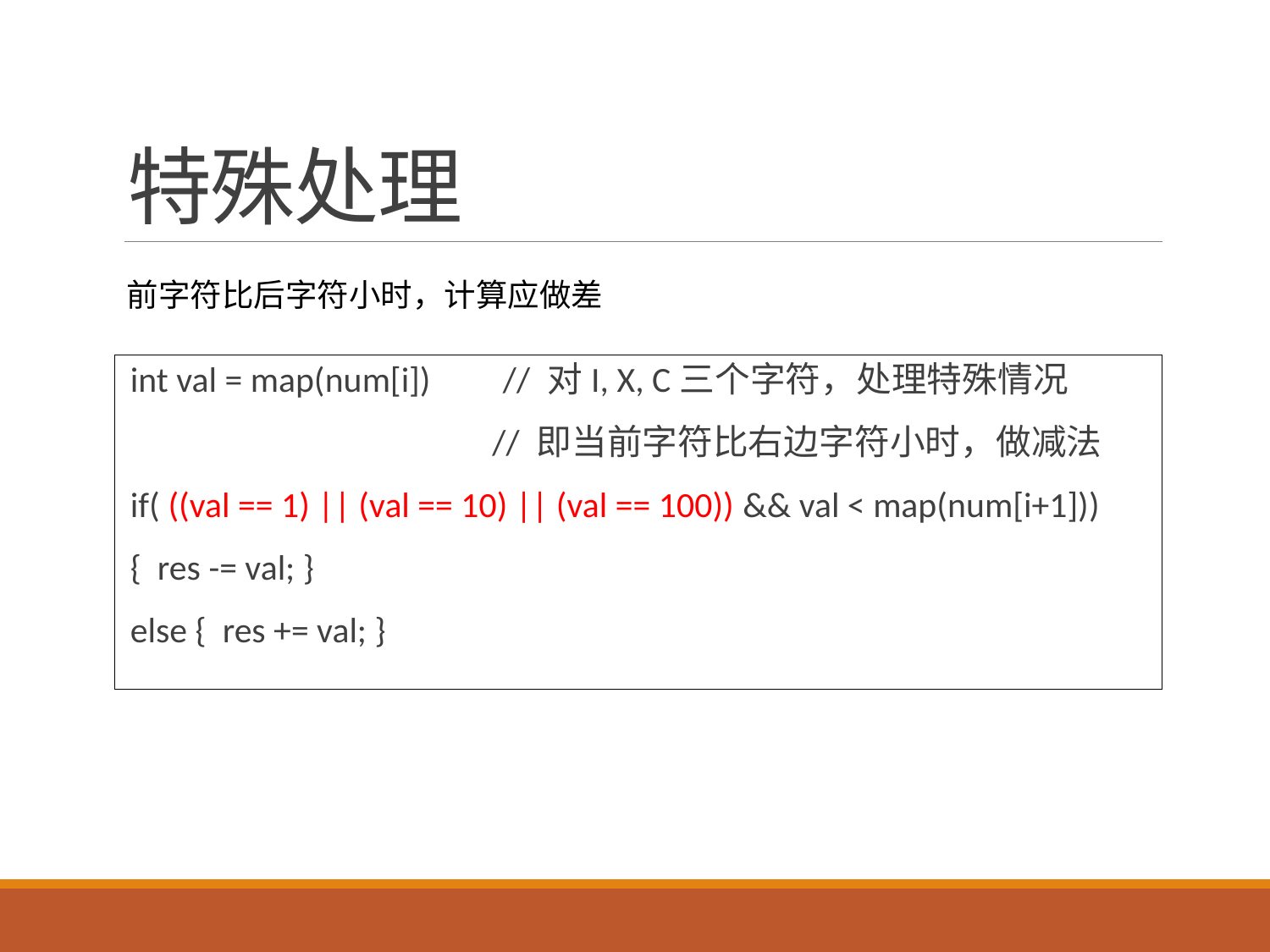

# 特殊处理
前字符比后字符小时，计算应做差
  int val = map(num[i])         // 对I, X, C三个字符，处理特殊情况
                                               // 即当前字符比右边字符小时，做减法
  if( ((val == 1) || (val == 10) || (val == 100)) && val < map(num[i+1]))
  {  res -= val; }
  else {  res += val; }